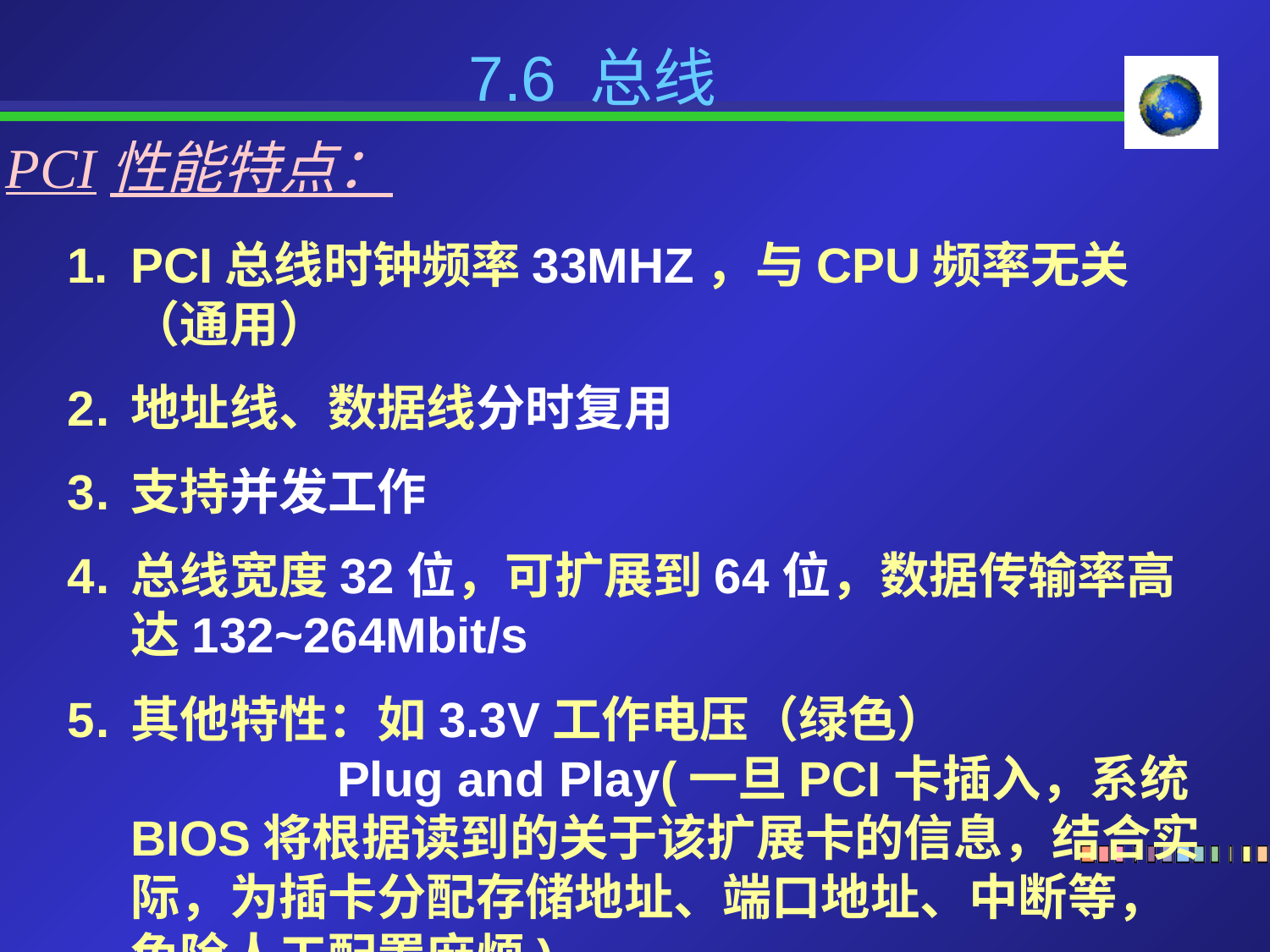

7.6 总线
PCI性能特点：
PCI总线时钟频率33MHZ，与CPU频率无关（通用）
地址线、数据线分时复用
支持并发工作
总线宽度32位，可扩展到64位，数据传输率高达132~264Mbit/s
其他特性：如3.3V工作电压（绿色）
	      Plug and Play(一旦PCI卡插入，系统BIOS将根据读到的关于该扩展卡的信息，结合实际，为插卡分配存储地址、端口地址、中断等，免除人工配置麻烦)
118